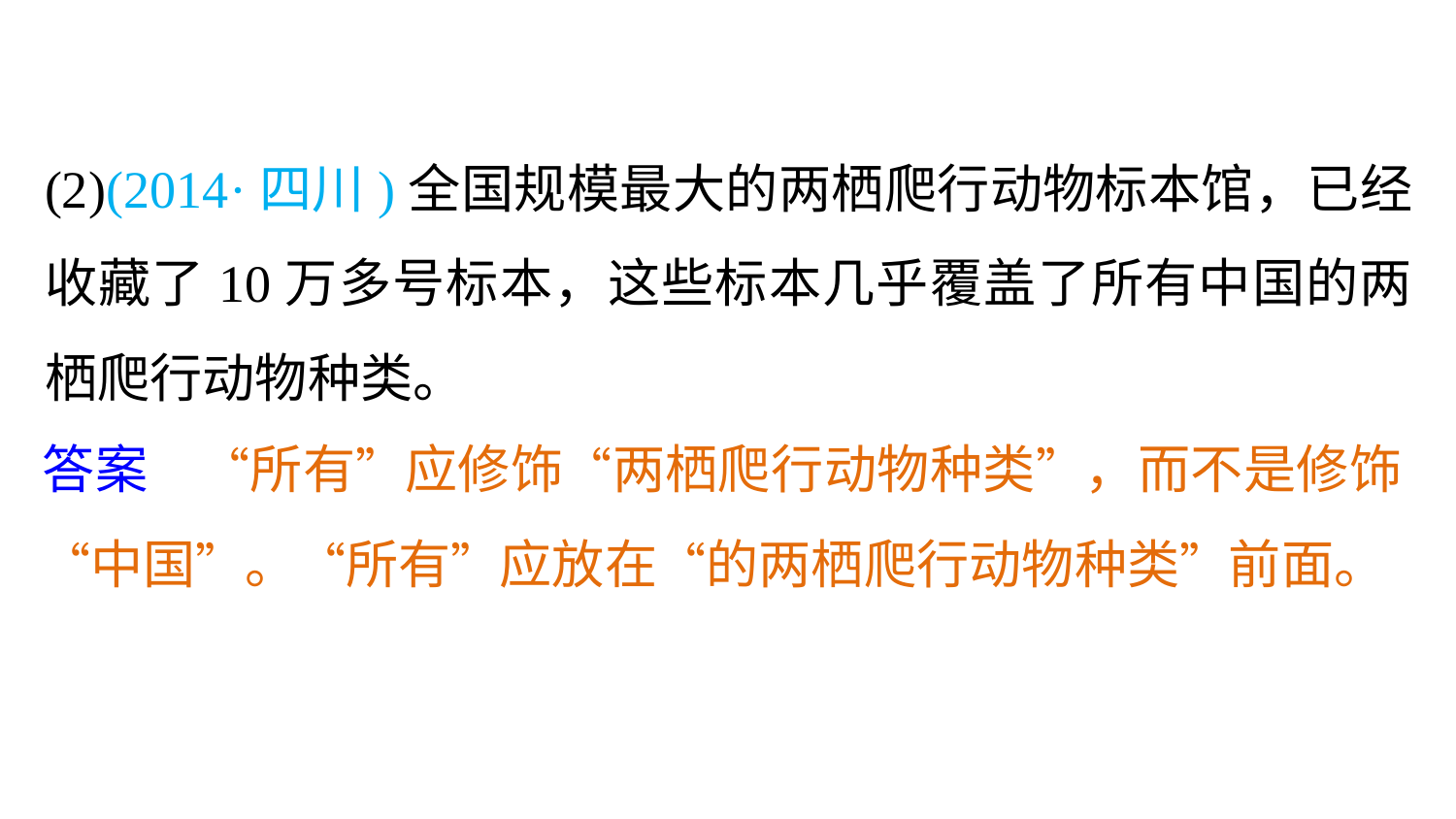

(2)(2014·四川)全国规模最大的两栖爬行动物标本馆，已经收藏了10万多号标本，这些标本几乎覆盖了所有中国的两栖爬行动物种类。
答案　“所有”应修饰“两栖爬行动物种类”，而不是修饰“中国”。“所有”应放在“的两栖爬行动物种类”前面。